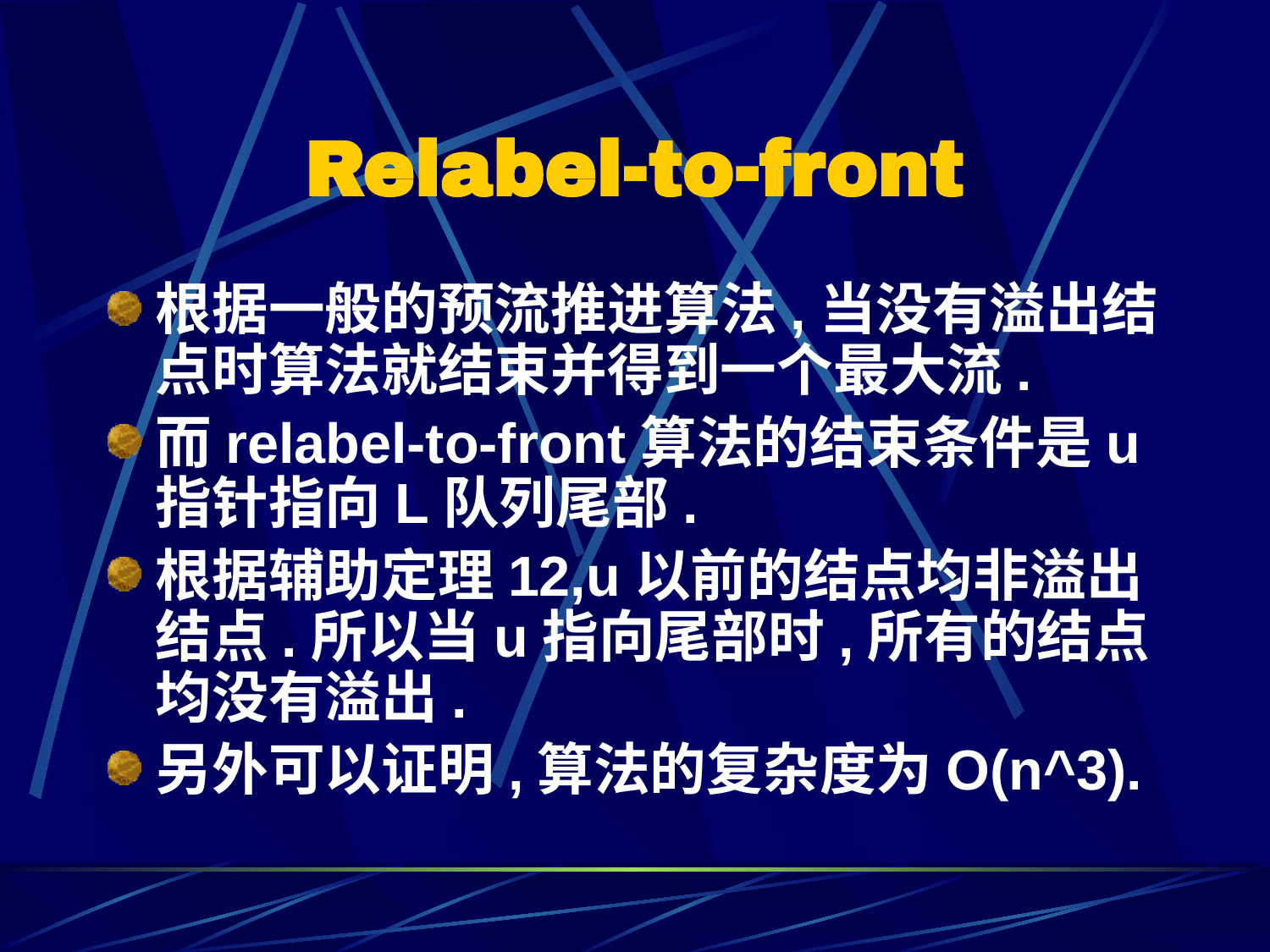

# Relabel-to-front
根据一般的预流推进算法,当没有溢出结点时算法就结束并得到一个最大流.
而relabel-to-front算法的结束条件是u指针指向L队列尾部.
根据辅助定理12,u以前的结点均非溢出结点.所以当u指向尾部时,所有的结点均没有溢出.
另外可以证明,算法的复杂度为O(n^3).